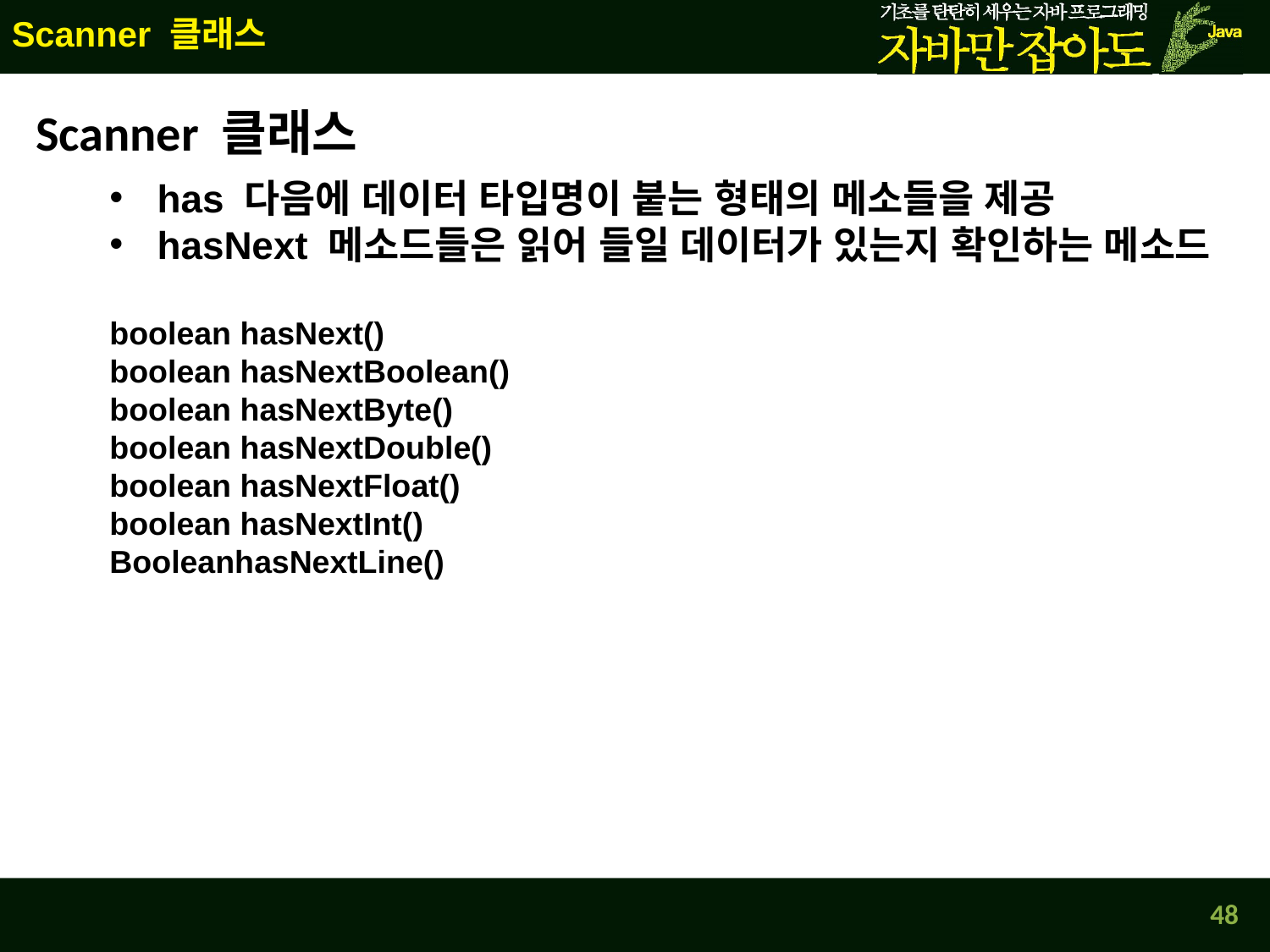

Scanner 클래스
Scanner 클래스
has 다음에 데이터 타입명이 붙는 형태의 메소들을 제공
hasNext 메소드들은 읽어 들일 데이터가 있는지 확인하는 메소드

boolean hasNext()
boolean hasNextBoolean()
boolean hasNextByte()
boolean hasNextDouble()
boolean hasNextFloat()
boolean hasNextInt()
BooleanhasNextLine()

48